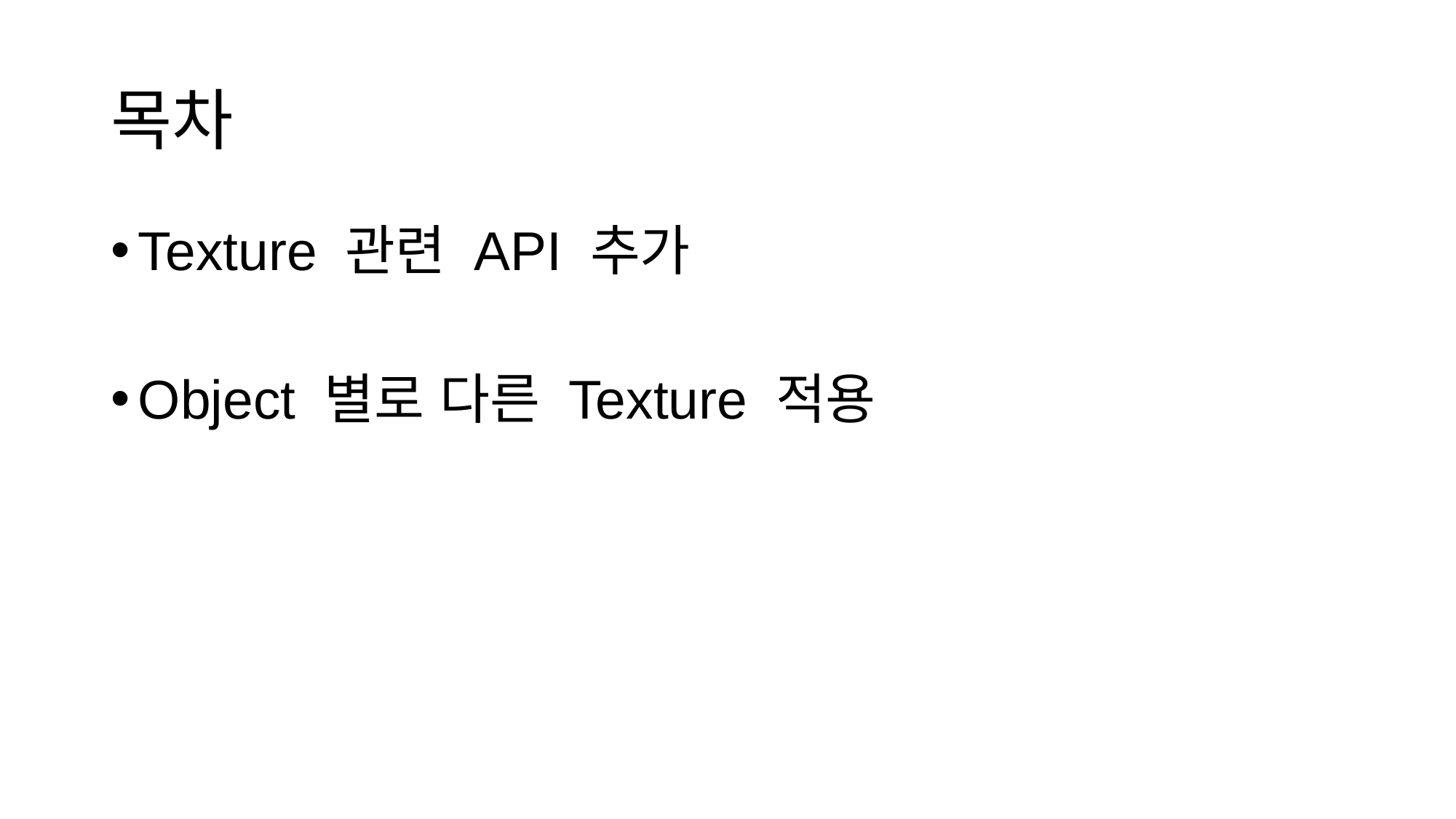

# 목차
Texture 관련 API 추가

Object 별로 다른 Texture 적용